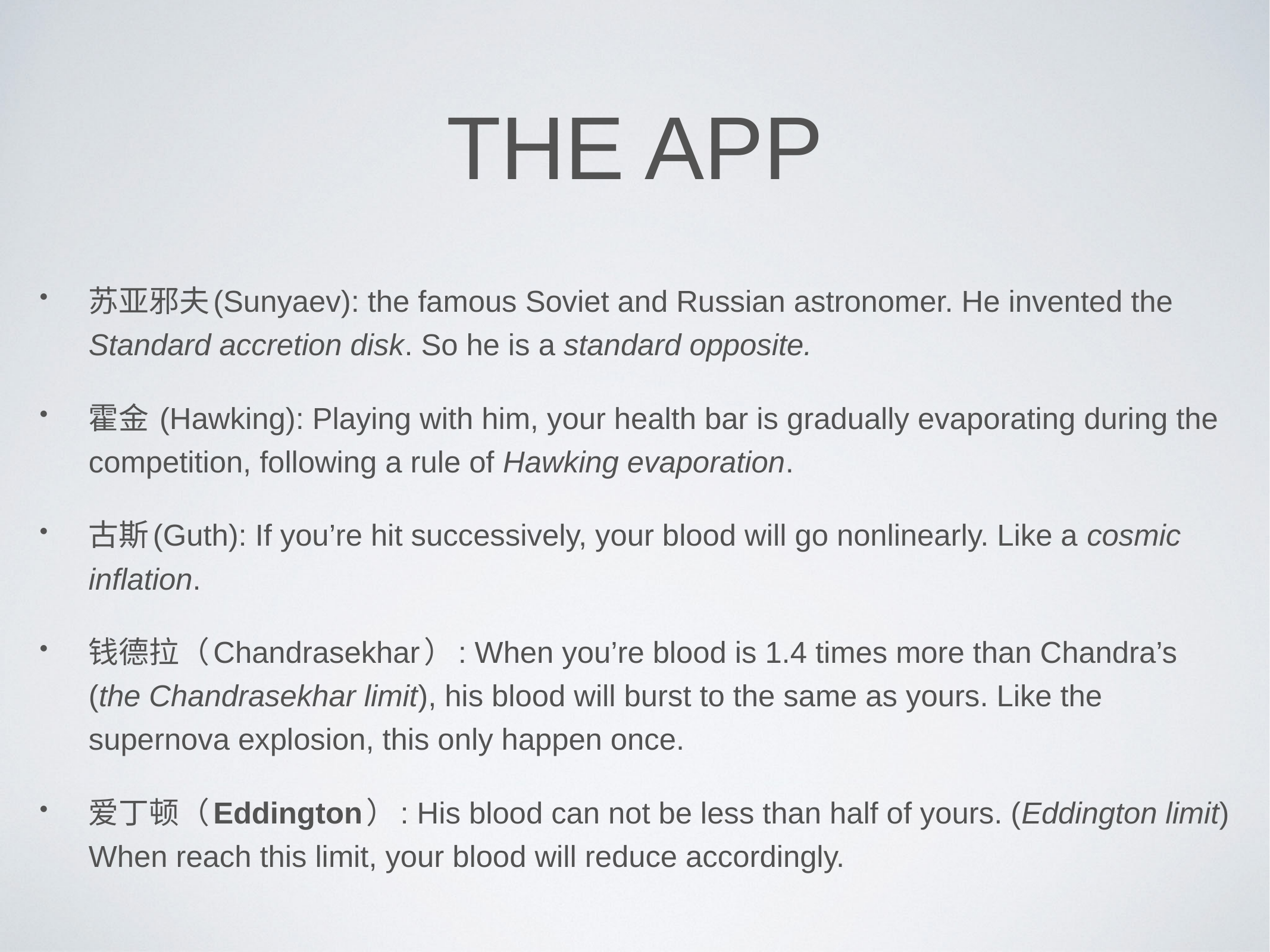

# the app
苏亚邪夫(Sunyaev): the famous Soviet and Russian astronomer. He invented the Standard accretion disk. So he is a standard opposite.
霍金 (Hawking): Playing with him, your health bar is gradually evaporating during the competition, following a rule of Hawking evaporation.
古斯(Guth): If you’re hit successively, your blood will go nonlinearly. Like a cosmic inflation.
钱德拉（Chandrasekhar）: When you’re blood is 1.4 times more than Chandra’s (the Chandrasekhar limit), his blood will burst to the same as yours. Like the supernova explosion, this only happen once.
爱丁顿（Eddington）: His blood can not be less than half of yours. (Eddington limit) When reach this limit, your blood will reduce accordingly.